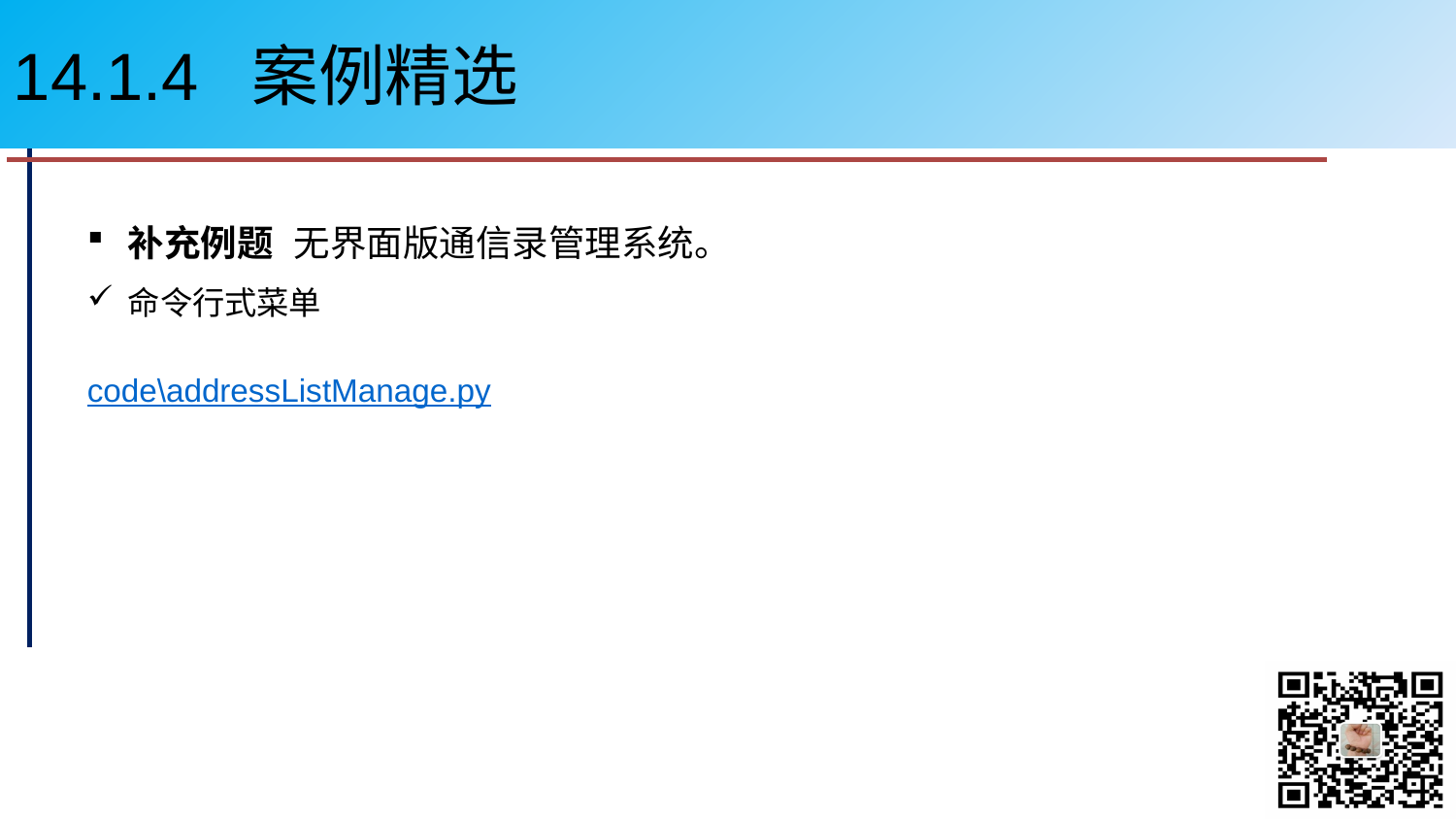

# 14.1.4  案例精选
补充例题  无界面版通信录管理系统。
命令行式菜单

code\addressListManage.py